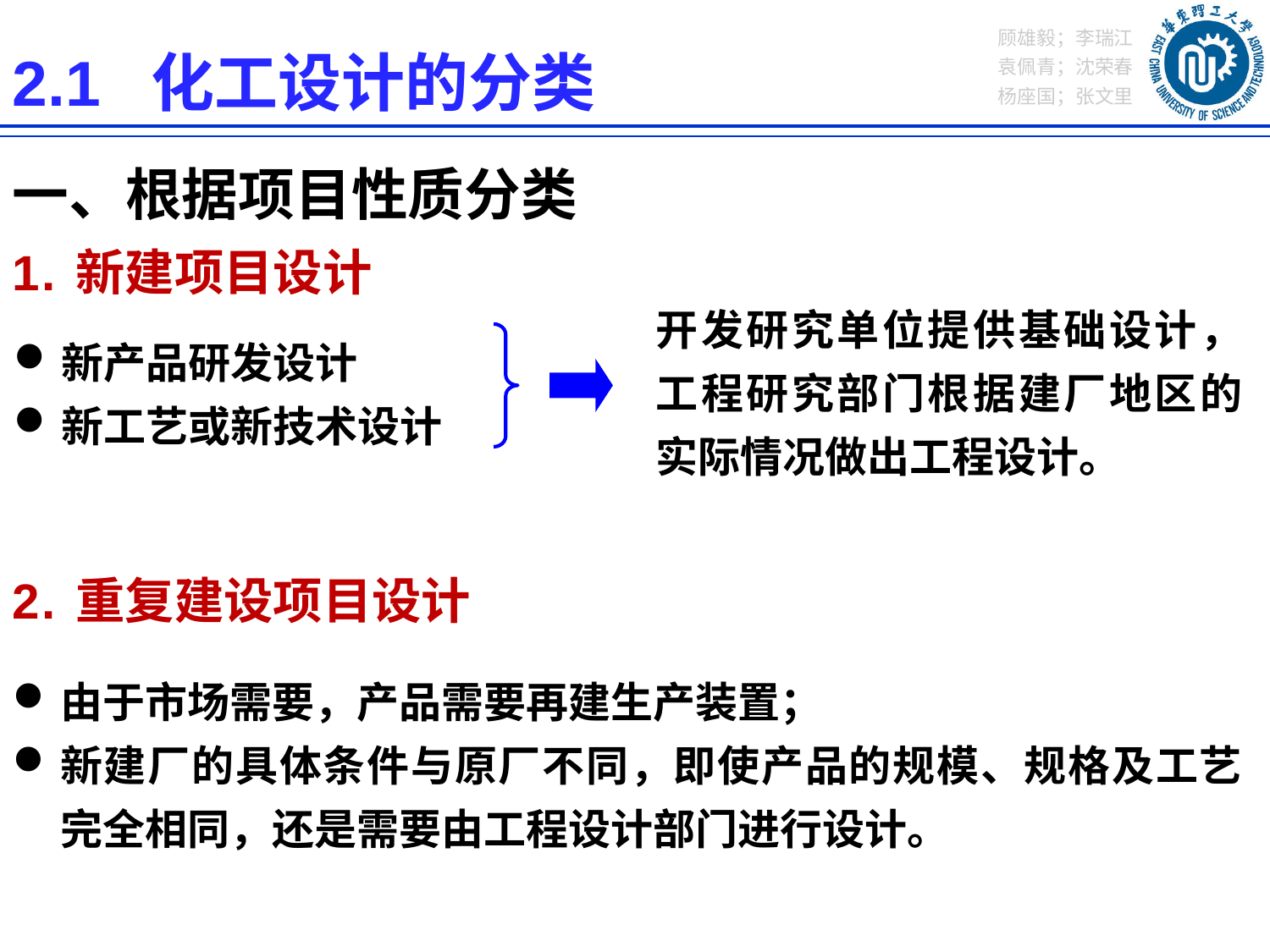

2.1  化工设计的分类
一、根据项目性质分类
新建项目设计

重复建设项目设计

开发研究单位提供基础设计，工程研究部门根据建厂地区的实际情况做出工程设计。
新产品研发设计
新工艺或新技术设计

由于市场需要，产品需要再建生产装置；
新建厂的具体条件与原厂不同，即使产品的规模、规格及工艺完全相同，还是需要由工程设计部门进行设计。